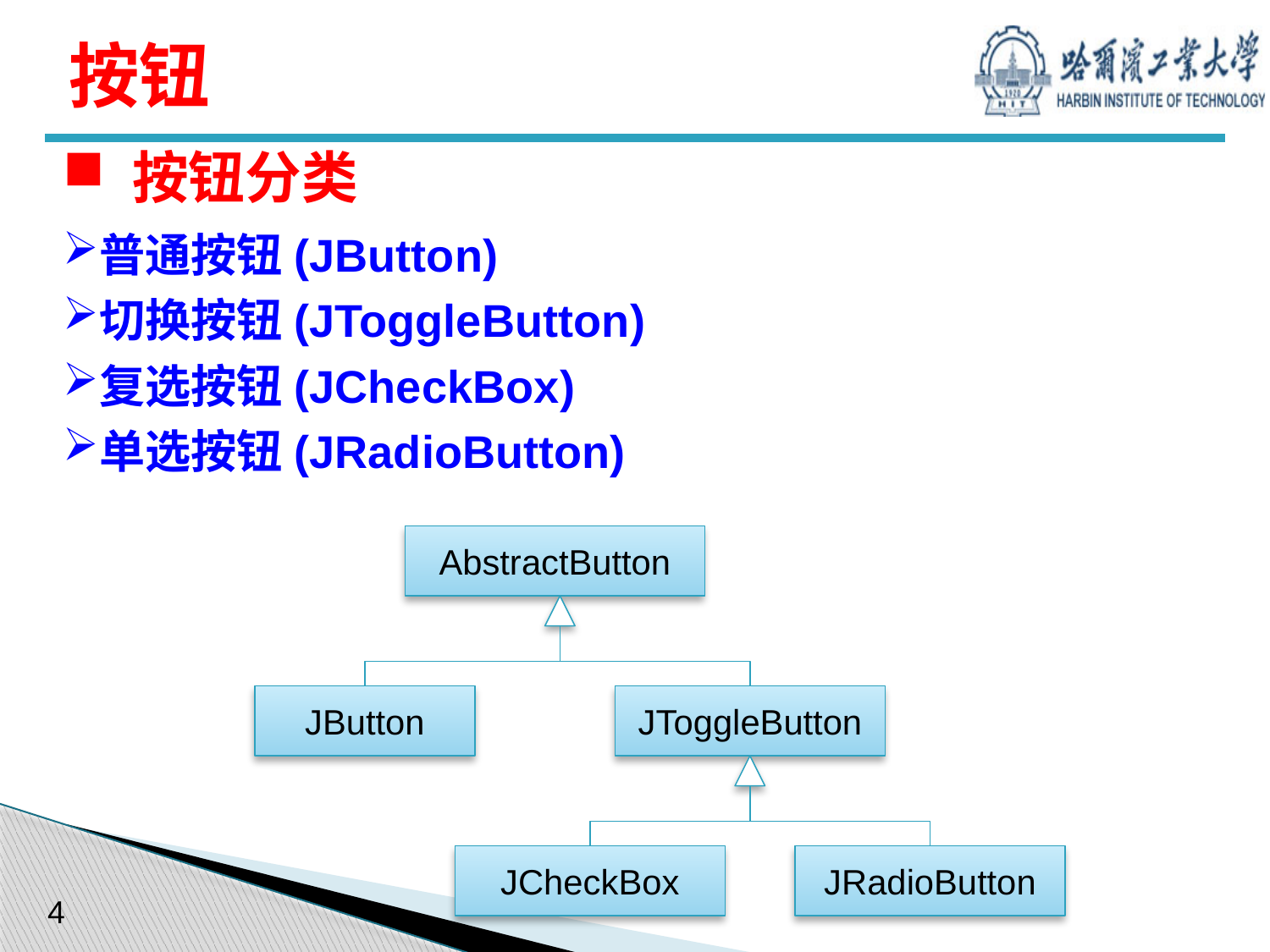

# 按钮
 按钮分类
普通按钮(JButton)
切换按钮(JToggleButton)
复选按钮(JCheckBox)
单选按钮(JRadioButton)
AbstractButton

JButton
JToggleButton

JCheckBox
JRadioButton